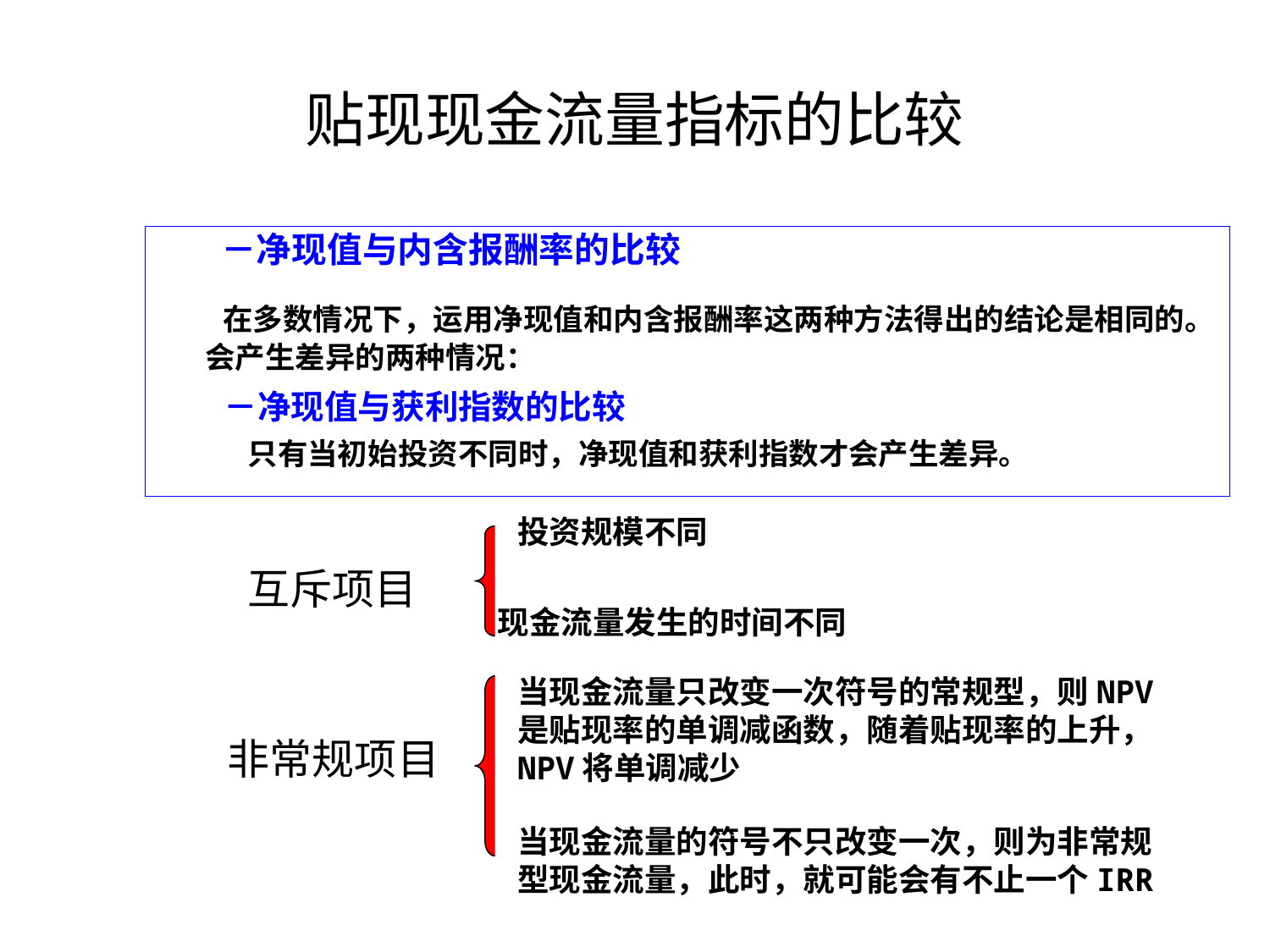

贴现现金流量指标的比较
－净现值与内含报酬率的比较
    在多数情况下，运用净现值和内含报酬率这两种方法得出的结论是相同的。会产生差异的两种情况：
　　－净现值与获利指数的比较
　　　只有当初始投资不同时，净现值和获利指数才会产生差异。

投资规模不同

互斥项目
现金流量发生的时间不同
当现金流量只改变一次符号的常规型，则NPV是贴现率的单调减函数，随着贴现率的上升，NPV将单调减少

非常规项目
当现金流量的符号不只改变一次，则为非常规型现金流量，此时，就可能会有不止一个IRR